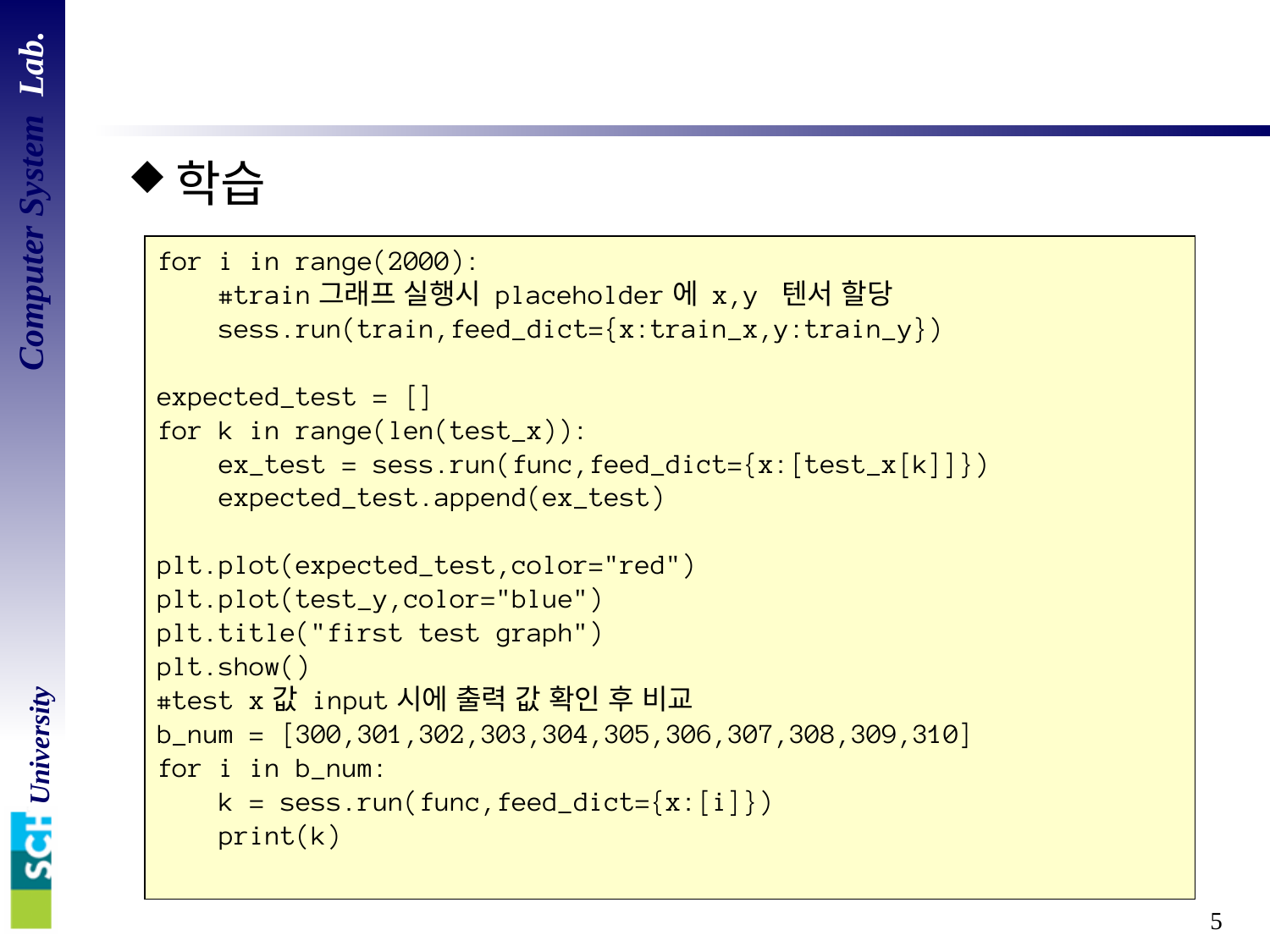

학습

for i in range(2000):
    #train그래프 실행시 placeholder에 x,y 텐서 할당
    sess.run(train,feed_dict={x:train_x,y:train_y})

expected_test = []
for k in range(len(test_x)):
    ex_test = sess.run(func,feed_dict={x:[test_x[k]]})
    expected_test.append(ex_test)

plt.plot(expected_test,color="red")
plt.plot(test_y,color="blue")
plt.title("first test graph")
plt.show()
#test x값 input시에 출력 값 확인 후 비교
b_num = [300,301,302,303,304,305,306,307,308,309,310]
for i in b_num:
    k = sess.run(func,feed_dict={x:[i]})
    print(k)